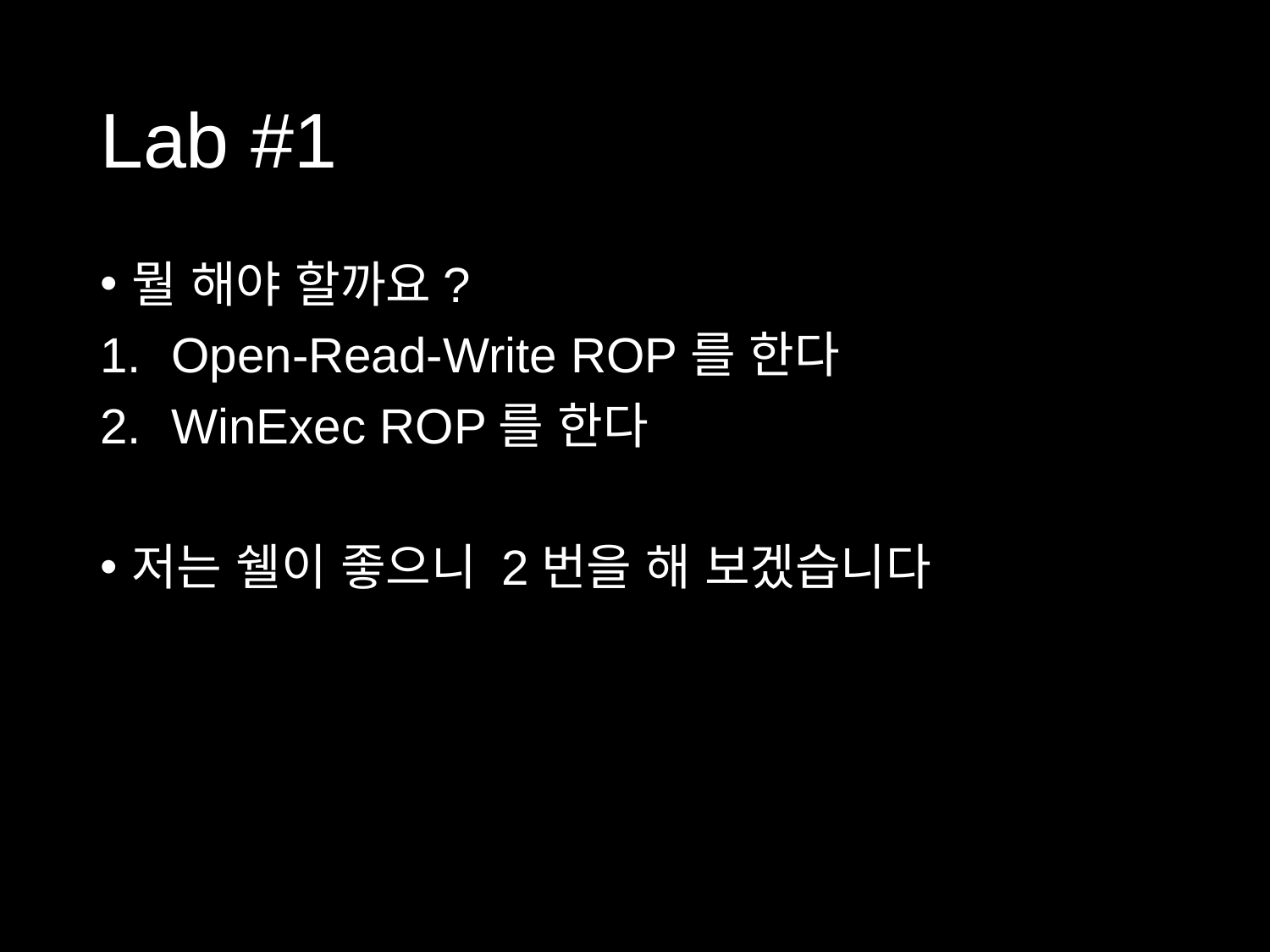

# Lab #1
뭘 해야 할까요?
Open-Read-Write ROP를 한다
WinExec ROP를 한다

저는 쉘이 좋으니 2번을 해 보겠습니다